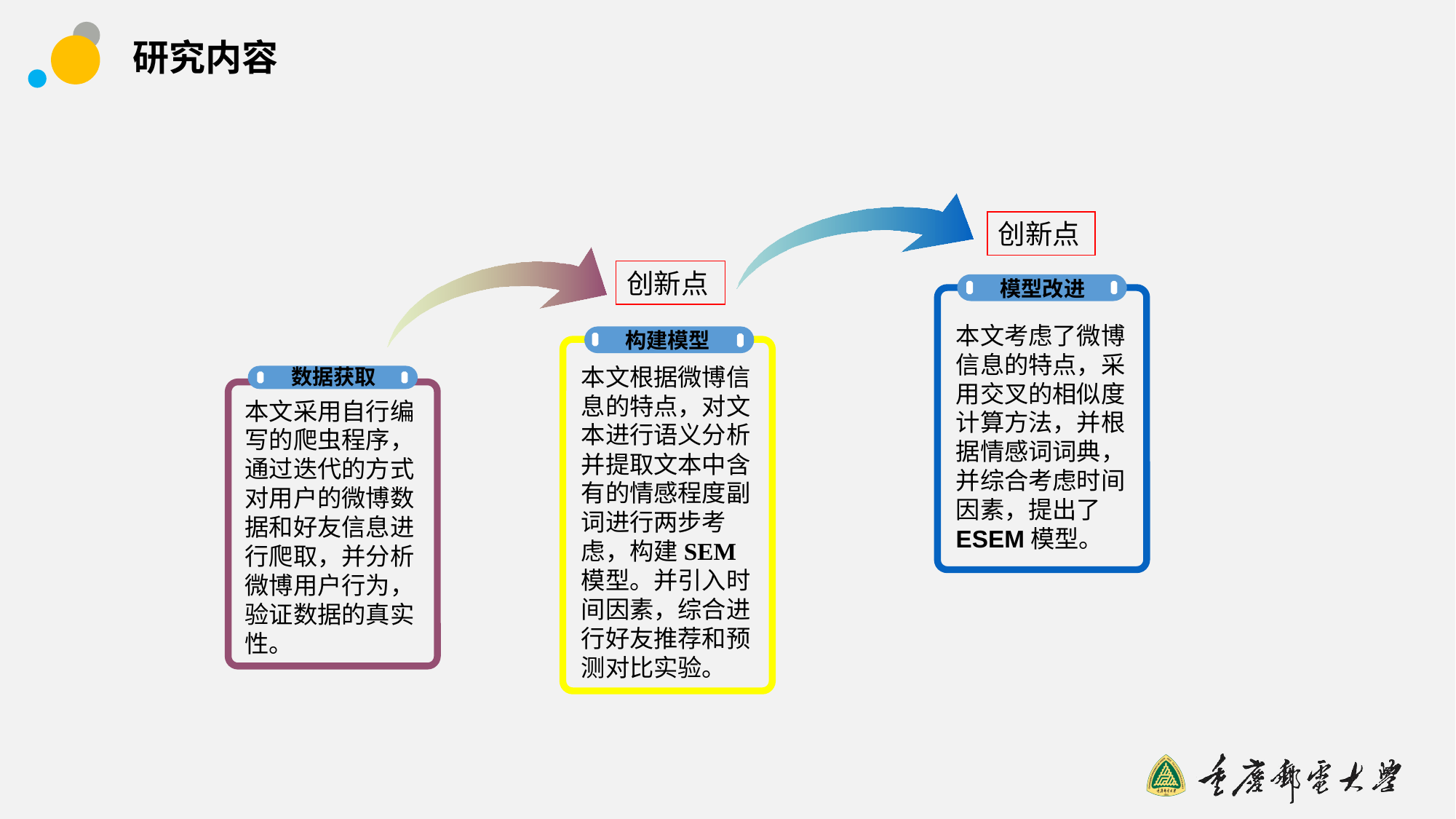

# 研究内容

创新点

创新点
模型改进

本文考虑了微博信息的特点，采用交叉的相似度计算方法，并根据情感词词典，并综合考虑时间因素，提出了ESEM模型。
构建模型

本文根据微博信息的特点，对文本进行语义分析并提取文本中含有的情感程度副词进行两步考虑，构建SEM模型。并引入时间因素，综合进行好友推荐和预测对比实验。
数据获取

本文采用自行编写的爬虫程序，通过迭代的方式对用户的微博数据和好友信息进行爬取，并分析微博用户行为，验证数据的真实性。